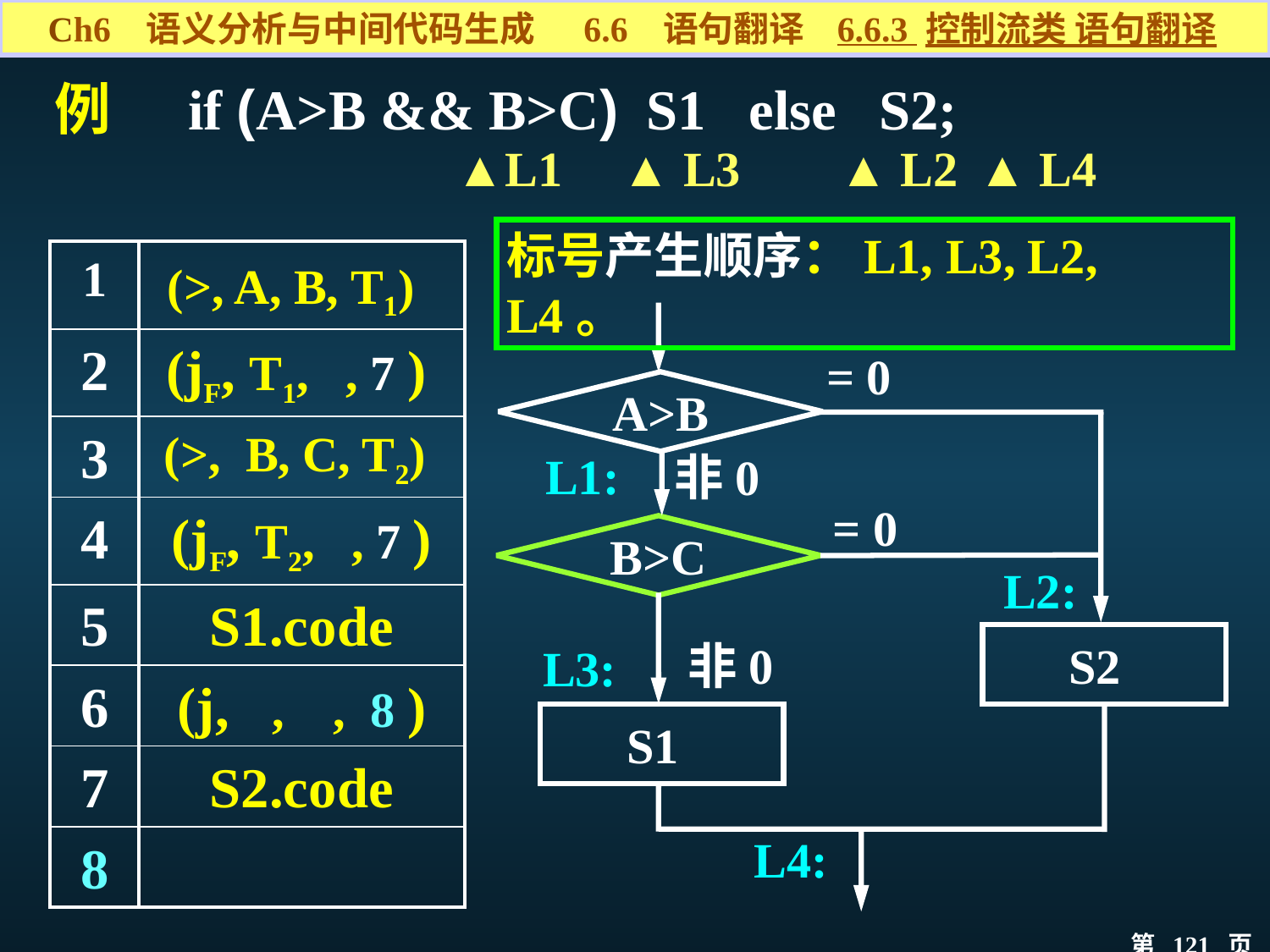

Ch6   语义分析与中间代码生成     6.6   语句翻译   6.6.3 控制流类 语句翻译
例     if (A>B && B>C)  S1   else   S2;
▲L1
▲ L3
▲ L2
▲ L4
标号产生顺序：L1, L3, L2, L4。
| 1 | (>, A, B, T1) |
| --- | --- |
| 2 | (jF, T1, , 7 ) |
| 3 | (>, B, C, T2) |
| 4 | (jF, T2, , 7 ) |
| 5 | S1.code |
| 6 | (j, , , 8 ) |
| 7 | S2.code |
| 8 |  |

= 0
A>B

非0

= 0
B>C

      S2
 非0
      S1

L1:
L2:
L3:
L4: